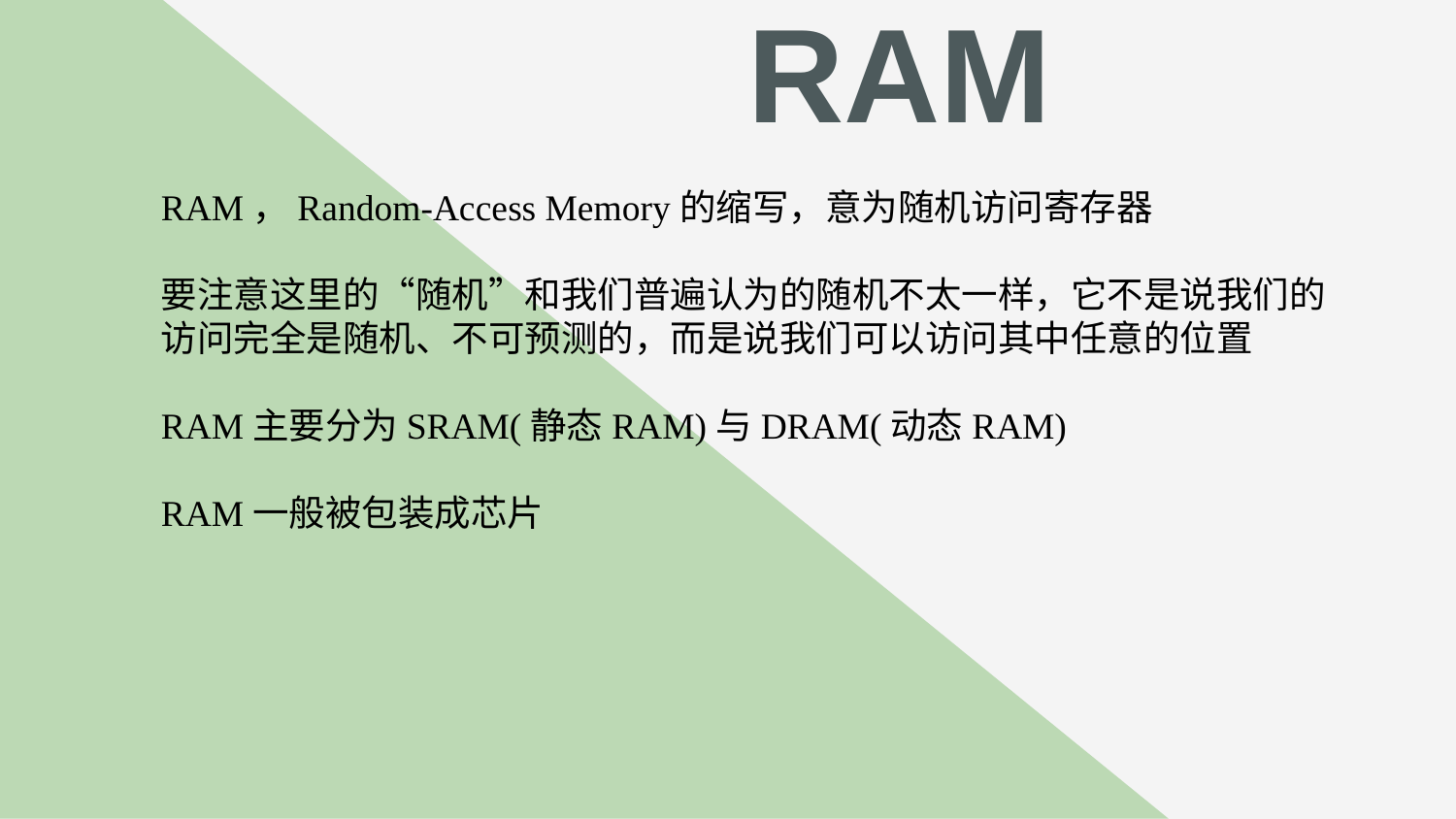

RAM

RAM，Random-Access Memory的缩写，意为随机访问寄存器

要注意这里的“随机”和我们普遍认为的随机不太一样，它不是说我们的访问完全是随机、不可预测的，而是说我们可以访问其中任意的位置

RAM主要分为SRAM(静态RAM)与DRAM(动态RAM)

RAM一般被包装成芯片